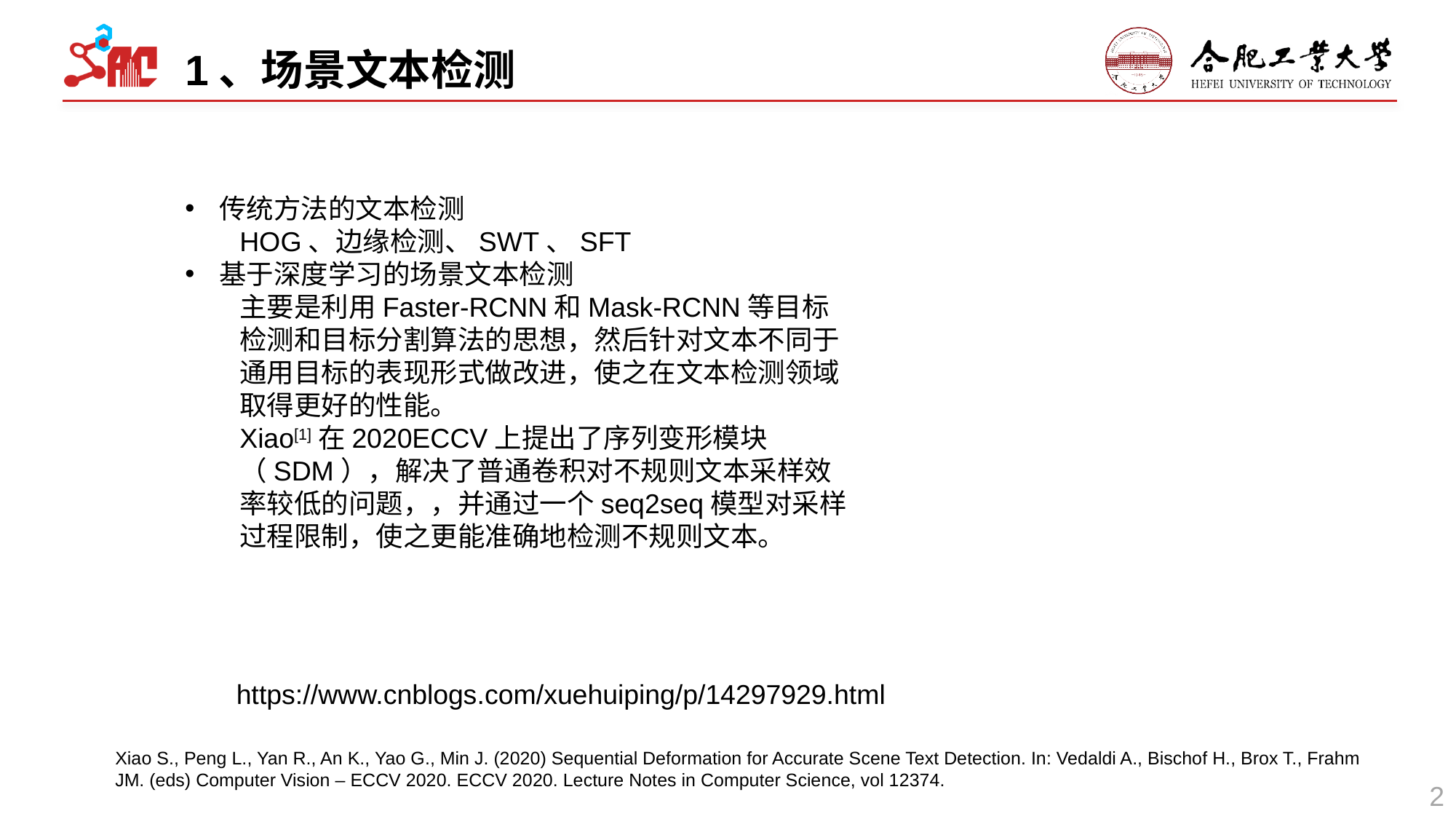

1、场景文本检测
传统方法的文本检测
HOG、边缘检测、SWT、SFT
基于深度学习的场景文本检测
主要是利用Faster-RCNN和Mask-RCNN等目标检测和目标分割算法的思想，然后针对文本不同于通用目标的表现形式做改进，使之在文本检测领域取得更好的性能。
Xiao[1]在2020ECCV上提出了序列变形模块（SDM），解决了普通卷积对不规则文本采样效率较低的问题，，并通过一个seq2seq模型对采样过程限制，使之更能准确地检测不规则文本。
https://www.cnblogs.com/xuehuiping/p/14297929.html
Xiao S., Peng L., Yan R., An K., Yao G., Min J. (2020) Sequential Deformation for Accurate Scene Text Detection. In: Vedaldi A., Bischof H., Brox T., Frahm JM. (eds) Computer Vision – ECCV 2020. ECCV 2020. Lecture Notes in Computer Science, vol 12374.
2